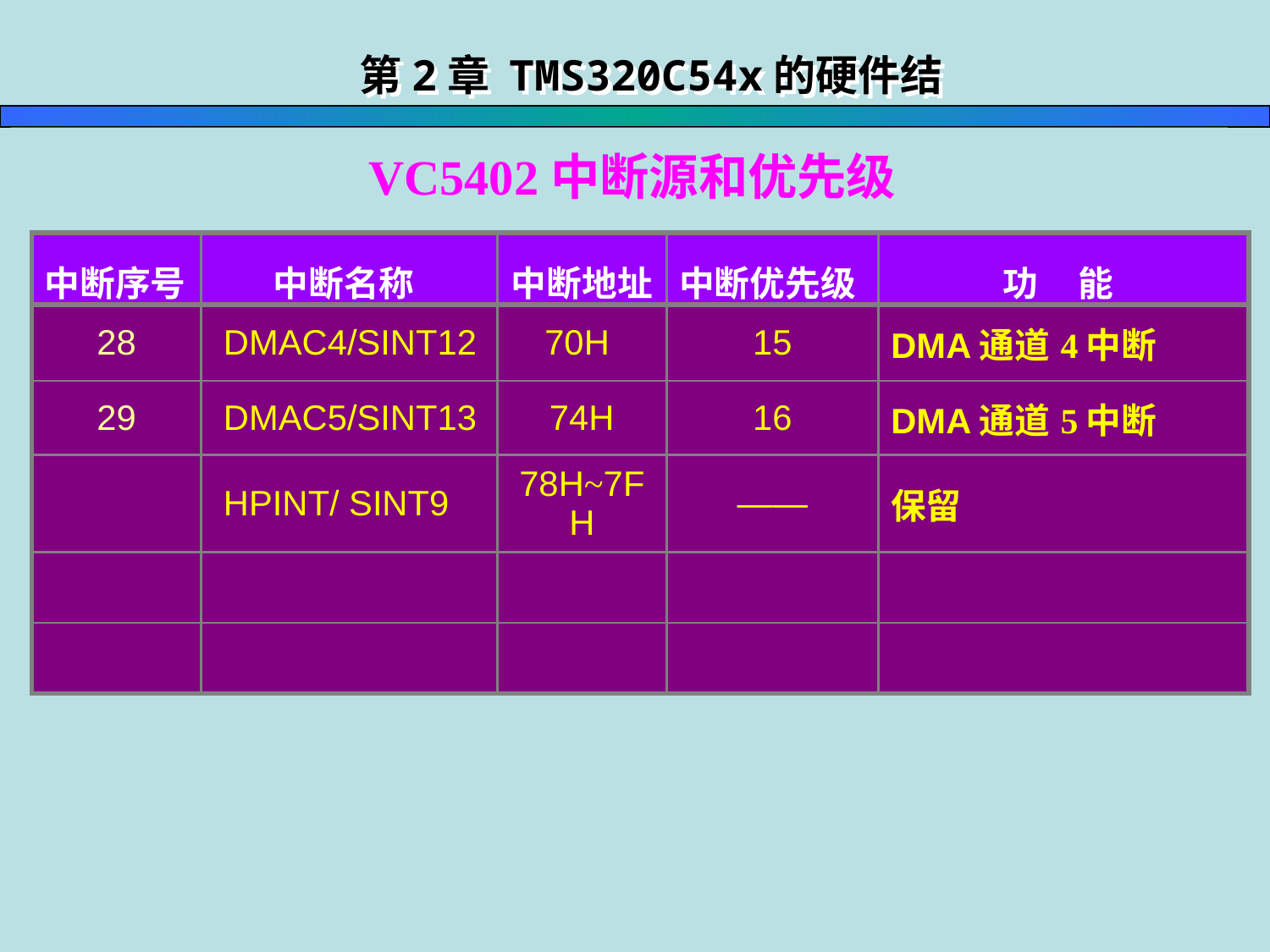

第2章 TMS320C54x的硬件结构

VC5402中断源和优先级
| 中断序号 | 中断名称 | 中断地址 | 中断优先级 | 功 能 |
| --- | --- | --- | --- | --- |
| 28 | DMAC4/SINT12 | 70H | 15 | DMA通道4中断 |
| 29 | DMAC5/SINT13 | 74H | 16 | DMA通道5中断 |
|  | HPINT/ SINT9 | 78H~7FH | —— | 保留 |
|  |  |  |  |  |
|  |  |  |  |  |
190